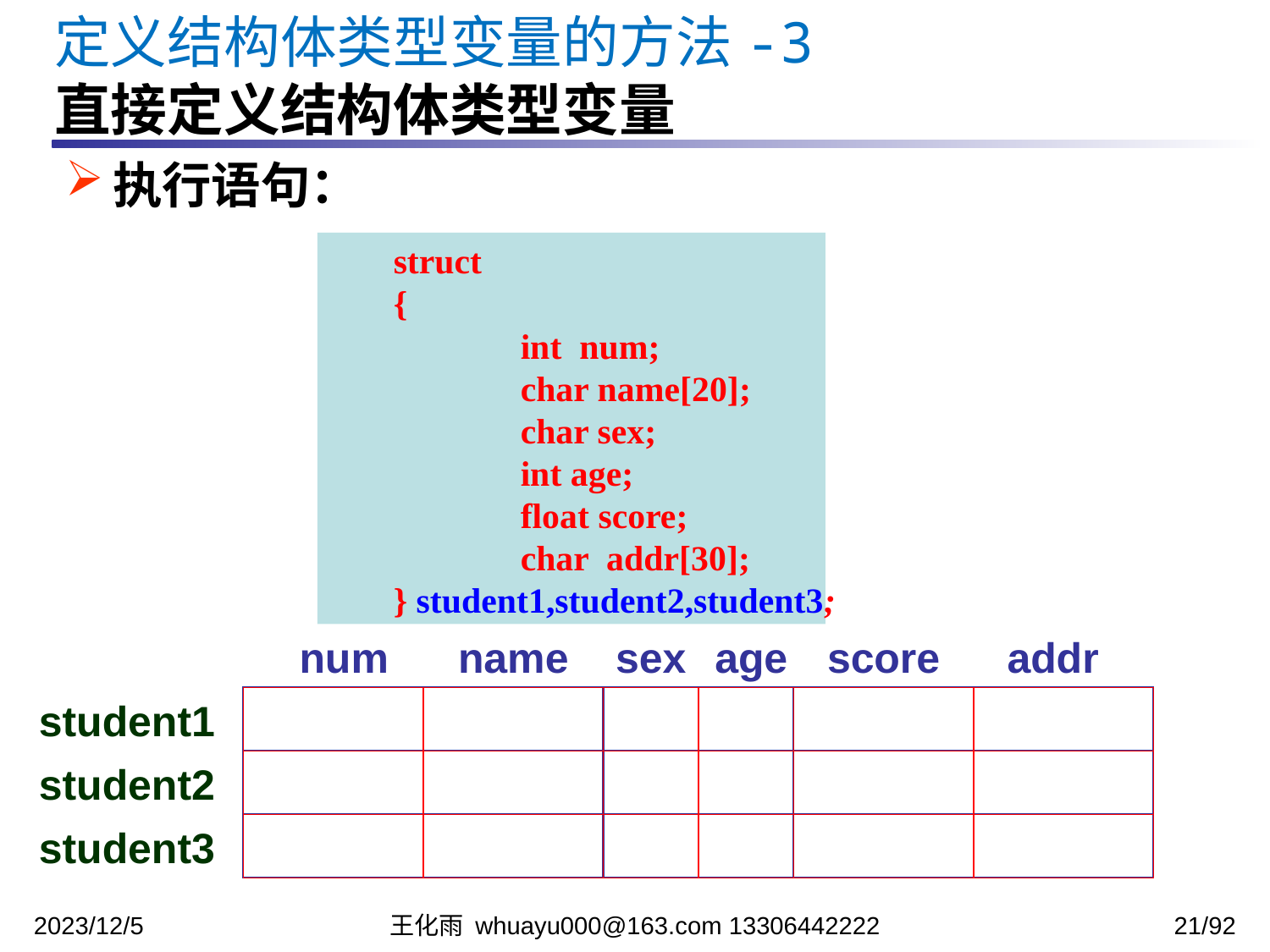

定义结构体类型变量的方法-3
直接定义结构体类型变量
执行语句：
struct student
{
	int  num;
	char name[20];
	char sex;
	int age;
	float score;
	char  addr[30];
} student1,student2,student3;

num
name
sex
age
score
addr

student1
student2
student3

2023/12/5
王化雨 whuayu000@163.com 13306442222
21/92